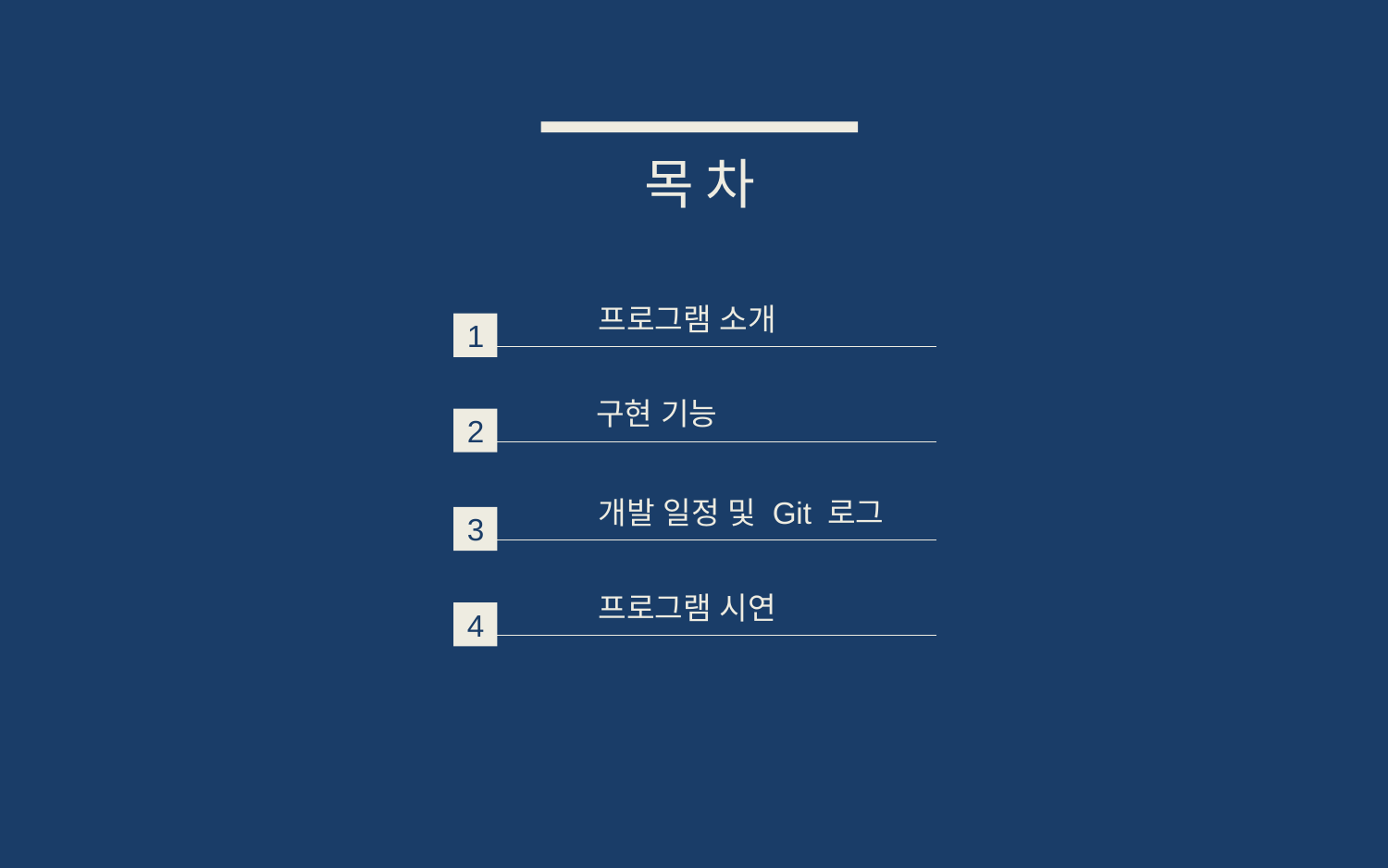

목차
프로그램 소개
1
구현 기능
2
개발 일정 및 Git 로그
3
프로그램 시연
4